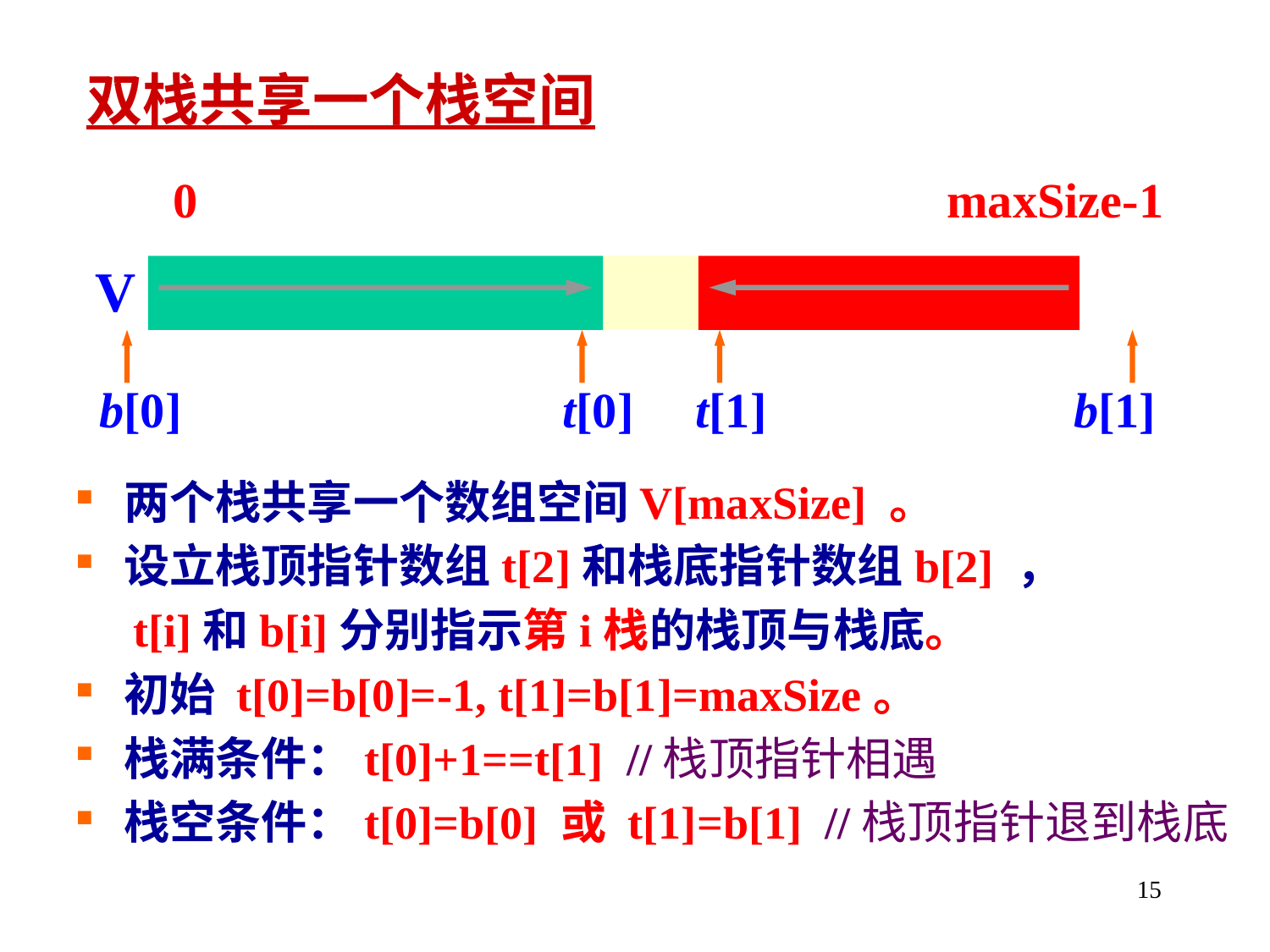

双栈共享一个栈空间
0                                                             maxSize-1
V

b[0]                               t[0]     t[1]                         b[1]
两个栈共享一个数组空间V[maxSize] 。
设立栈顶指针数组t[2]和栈底指针数组b[2] ，
     t[i]和b[i]分别指示第i栈的栈顶与栈底。
初始 t[0]=b[0]=-1, t[1]=b[1]=maxSize。
栈满条件：t[0]+1==t[1]  //栈顶指针相遇
栈空条件：t[0]=b[0] 或 t[1]=b[1]  //栈顶指针退到栈底
15